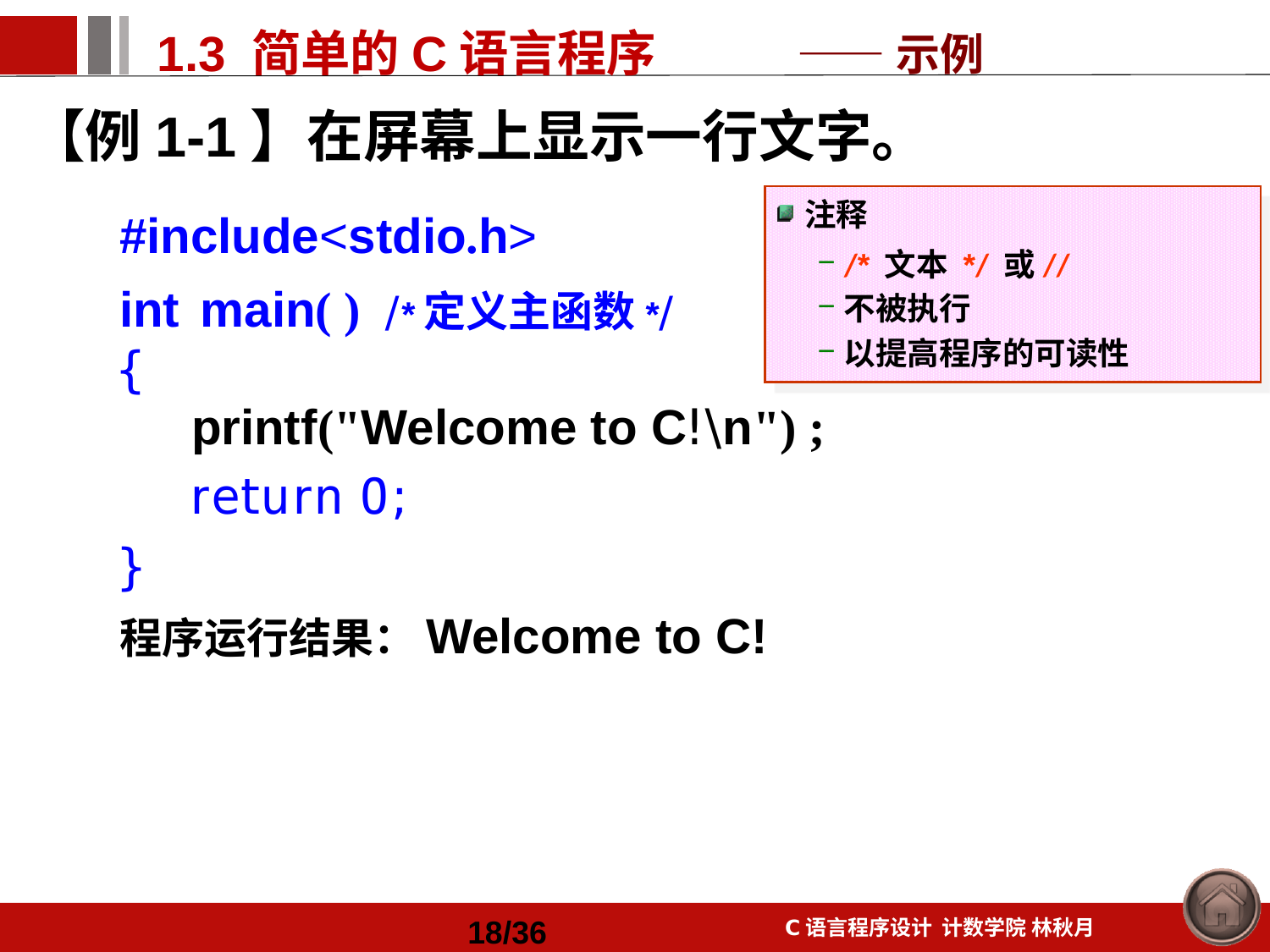

——示例
【例1-1】在屏幕上显示一行文字。
 注释
/* 文本 */ 或//
不被执行
以提高程序的可读性
#include<stdio.h>
int  main( )  /*定义主函数*/
{
     printf("Welcome to C!\n") ;
     return 0;
}
程序运行结果：Welcome to C!

18